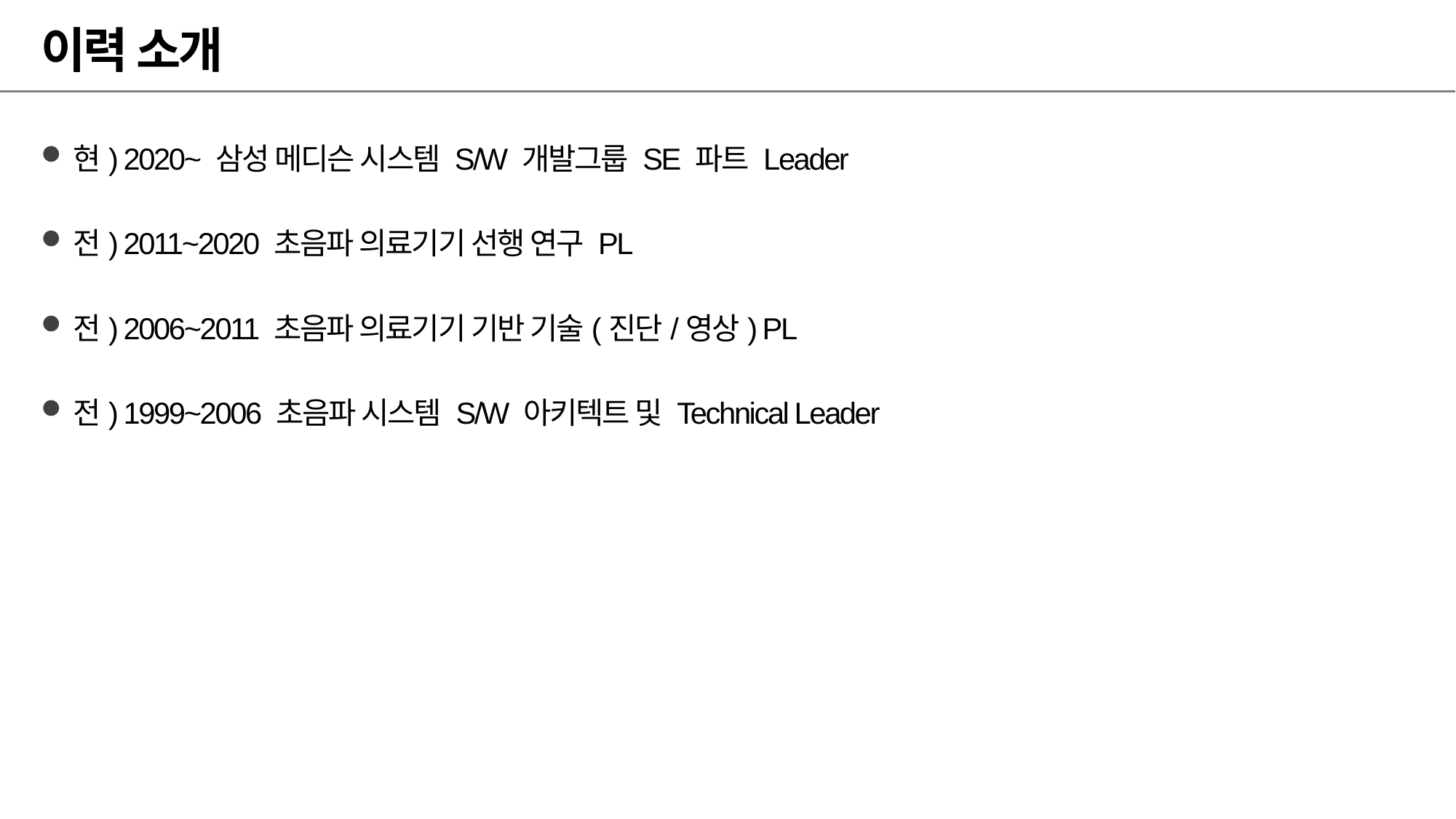

# 이력 소개
현) 2020~ 삼성 메디슨 시스템 S/W 개발그룹 SE 파트 Leader
전) 2011~2020 초음파 의료기기 선행 연구 PL
전) 2006~2011 초음파 의료기기 기반 기술(진단/영상) PL
전) 1999~2006 초음파 시스템 S/W 아키텍트 및 Technical Leader